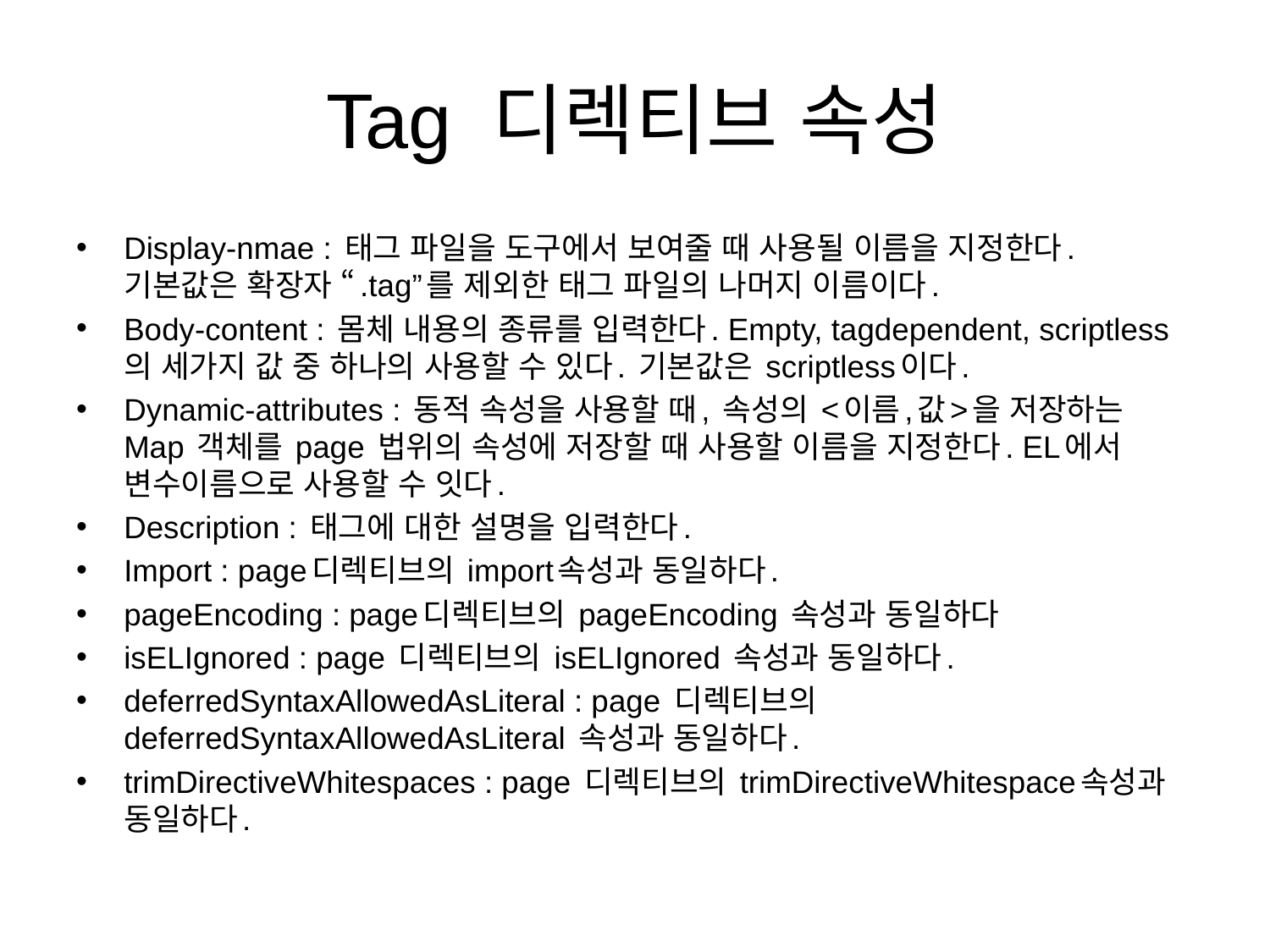

# Tag 디렉티브 속성
Display-nmae : 태그 파일을 도구에서 보여줄 때 사용될 이름을 지정한다. 기본값은 확장자 “.tag”를 제외한 태그 파일의 나머지 이름이다.
Body-content : 몸체 내용의 종류를 입력한다. Empty, tagdependent, scriptless 의 세가지 값 중 하나의 사용할 수 있다. 기본값은 scriptless이다.
Dynamic-attributes : 동적 속성을 사용할 때, 속성의 <이름,값>을 저장하는 Map 객체를 page 법위의 속성에 저장할 때 사용할 이름을 지정한다. EL에서 변수이름으로 사용할 수 잇다.
Description : 태그에 대한 설명을 입력한다.
Import : page디렉티브의 import속성과 동일하다.
pageEncoding : page디렉티브의 pageEncoding 속성과 동일하다
isELIgnored : page 디렉티브의 isELIgnored 속성과 동일하다.
deferredSyntaxAllowedAsLiteral : page 디렉티브의 deferredSyntaxAllowedAsLiteral 속성과 동일하다.
trimDirectiveWhitespaces : page 디렉티브의 trimDirectiveWhitespace속성과 동일하다.